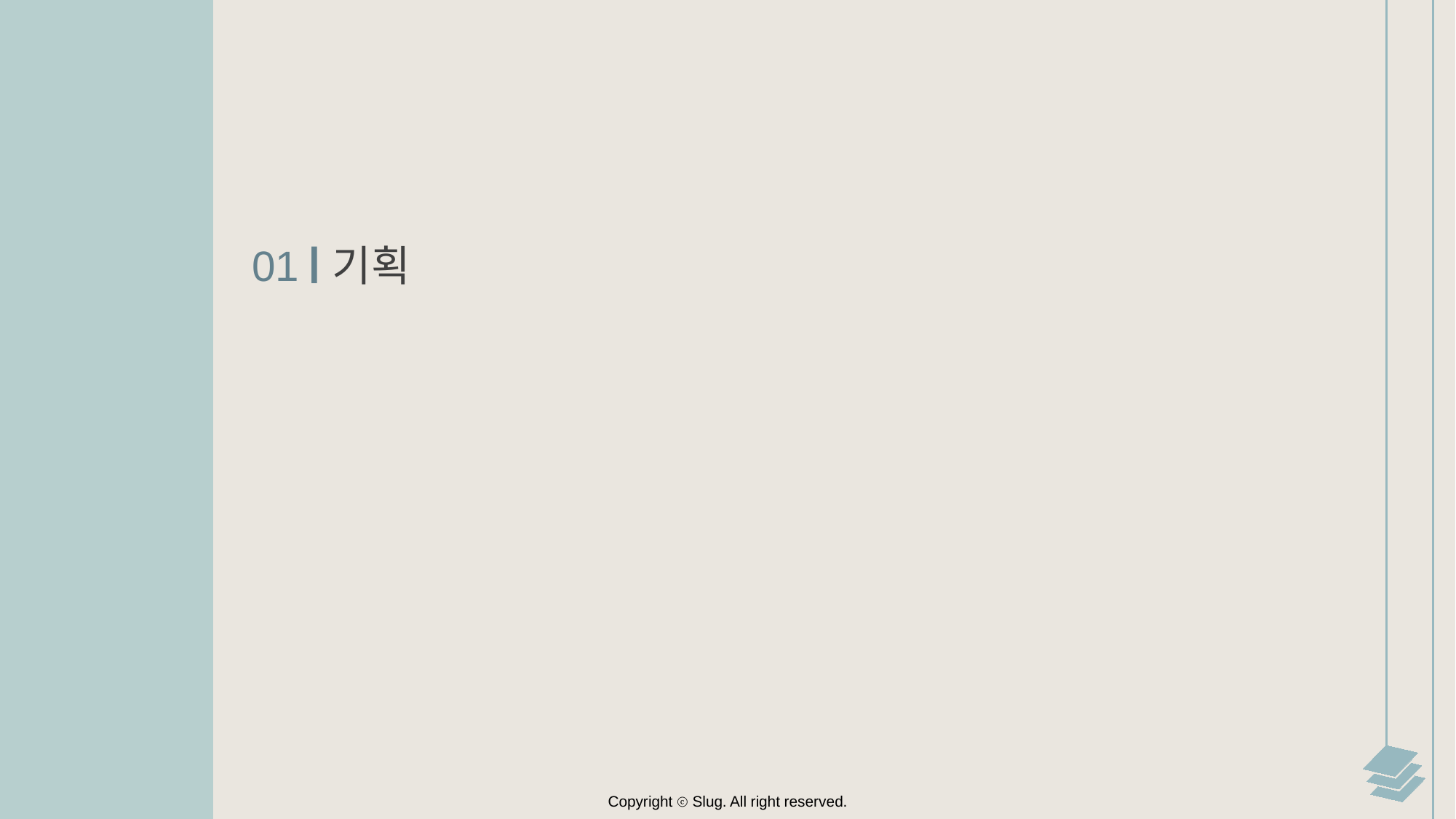

01
기획

Copyright ⓒ Slug. All right reserved.